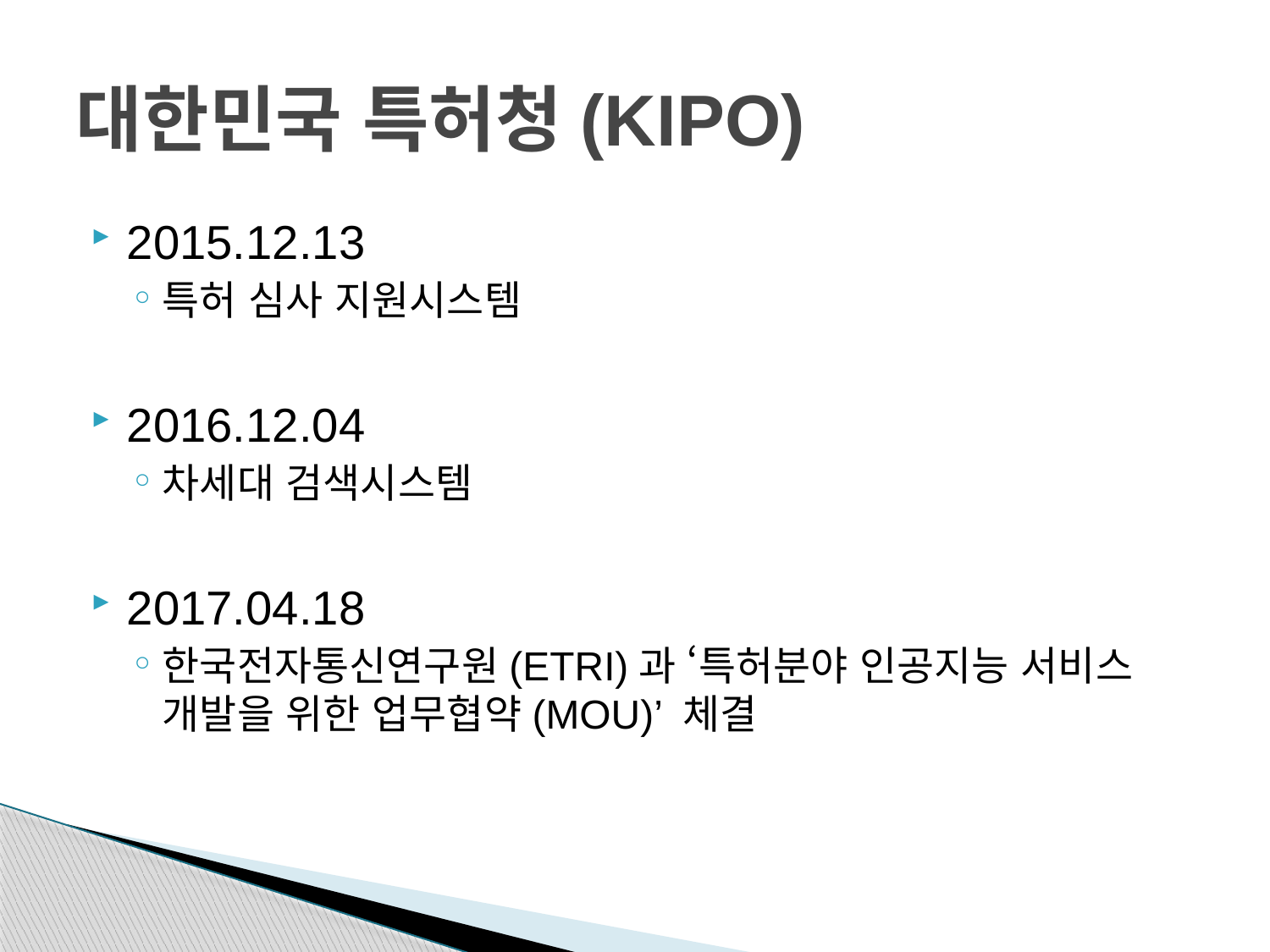

# 대한민국 특허청(KIPO)
2015.12.13
특허 심사 지원시스템

2016.12.04
차세대 검색시스템

2017.04.18
한국전자통신연구원(ETRI)과 ‘특허분야 인공지능 서비스 개발을 위한 업무협약(MOU)’ 체결